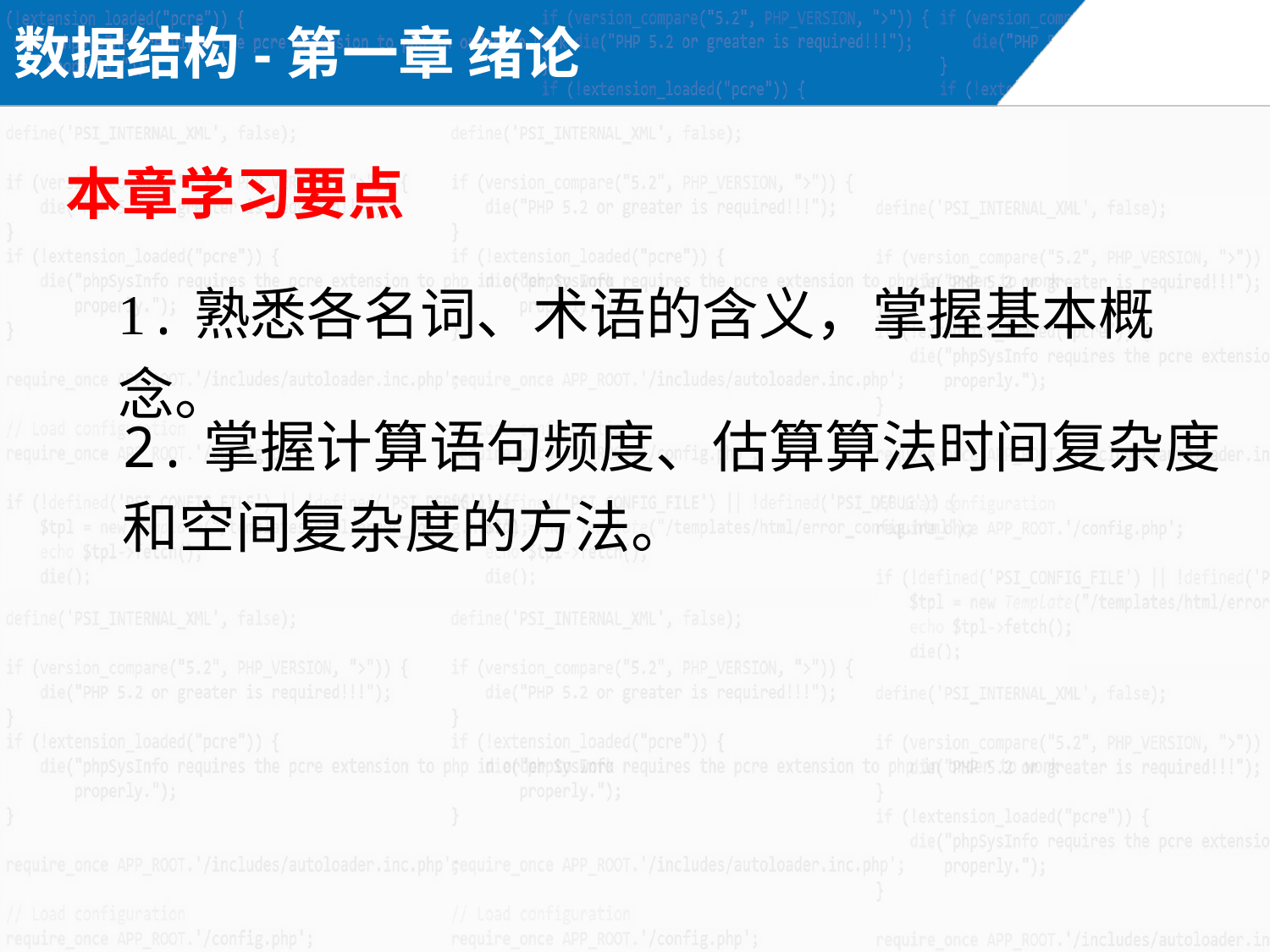

数据结构-第一章 绪论
本章学习要点
1.熟悉各名词、术语的含义，掌握基本概念。
2.掌握计算语句频度、估算算法时间复杂度和空间复杂度的方法。